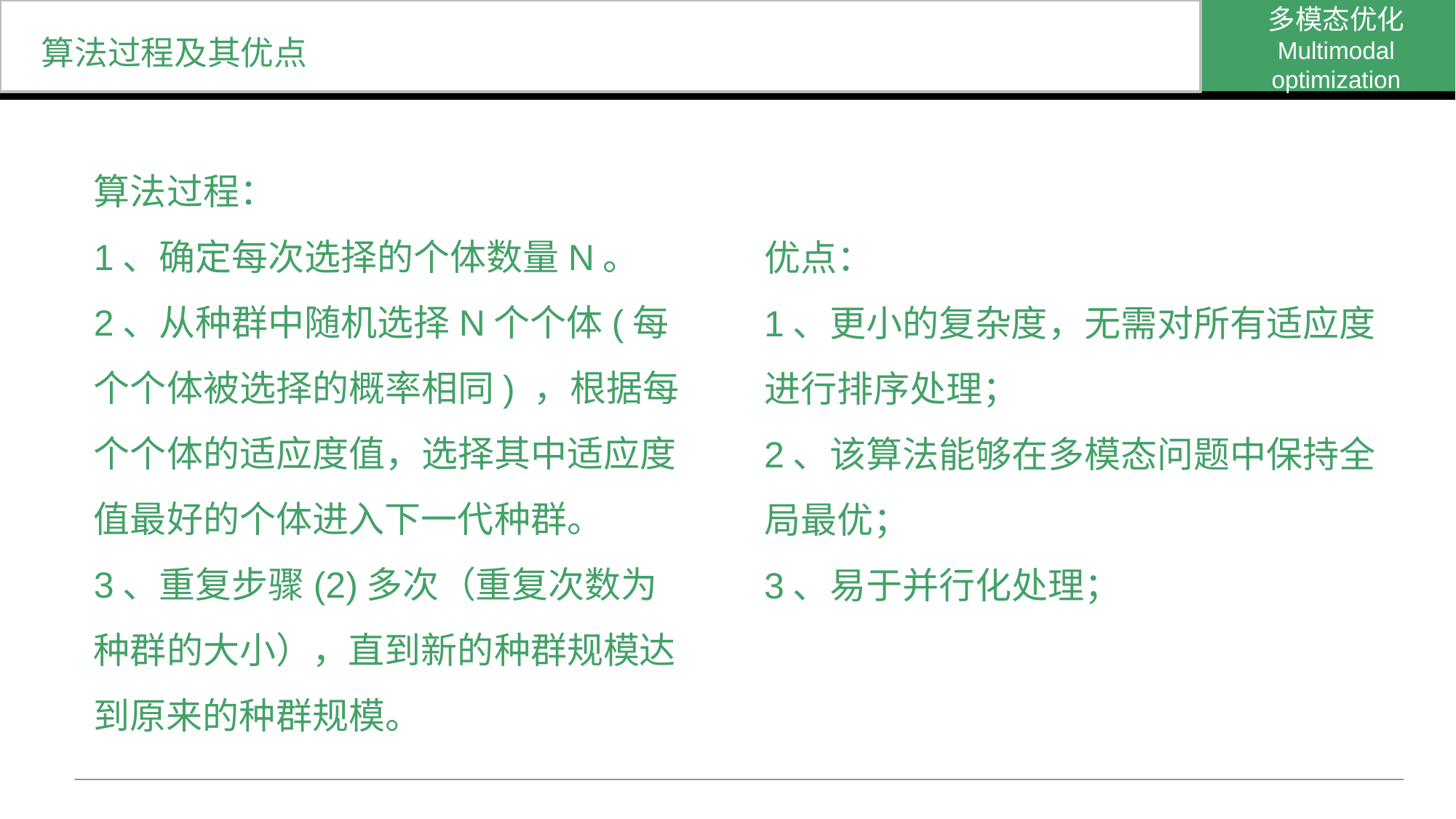

多模态优化
Multimodal optimization
算法过程及其优点
算法过程：
1、确定每次选择的个体数量N。
2、从种群中随机选择N个个体(每个个体被选择的概率相同) ，根据每个个体的适应度值，选择其中适应度值最好的个体进入下一代种群。
3、重复步骤(2)多次（重复次数为种群的大小），直到新的种群规模达到原来的种群规模。
优点：
1、更小的复杂度，无需对所有适应度进行排序处理；
2、该算法能够在多模态问题中保持全局最优；
3、易于并行化处理；